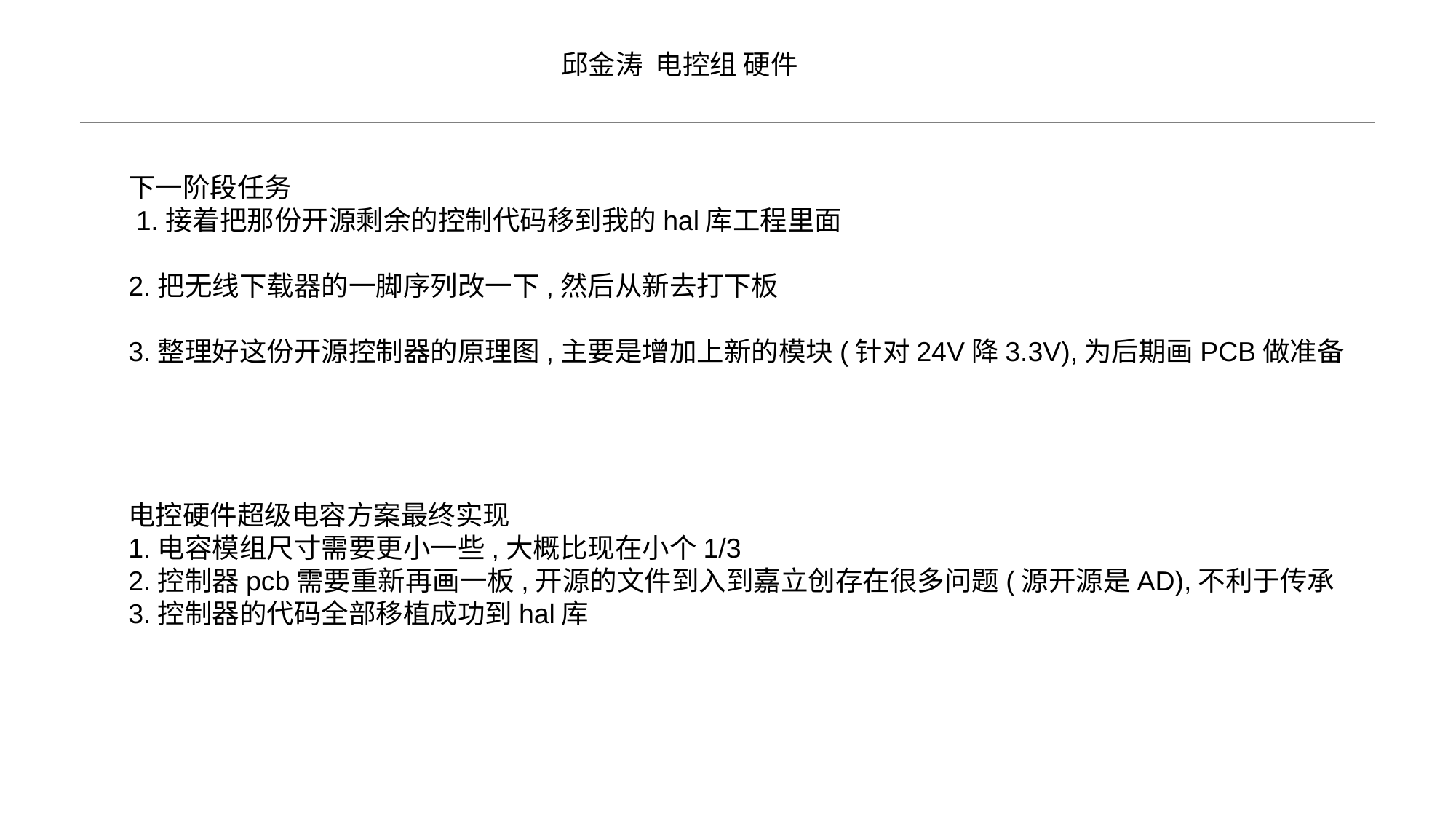

邱金涛  电控组 硬件

下一阶段任务
 1.接着把那份开源剩余的控制代码移到我的hal库工程里面

2.把无线下载器的一脚序列改一下,然后从新去打下板

3.整理好这份开源控制器的原理图,主要是增加上新的模块(针对24V降3.3V),为后期画PCB做准备

电控硬件超级电容方案最终实现
1.电容模组尺寸需要更小一些,大概比现在小个1/3
2.控制器pcb需要重新再画一板,开源的文件到入到嘉立创存在很多问题(源开源是AD),不利于传承
3.控制器的代码全部移植成功到hal库